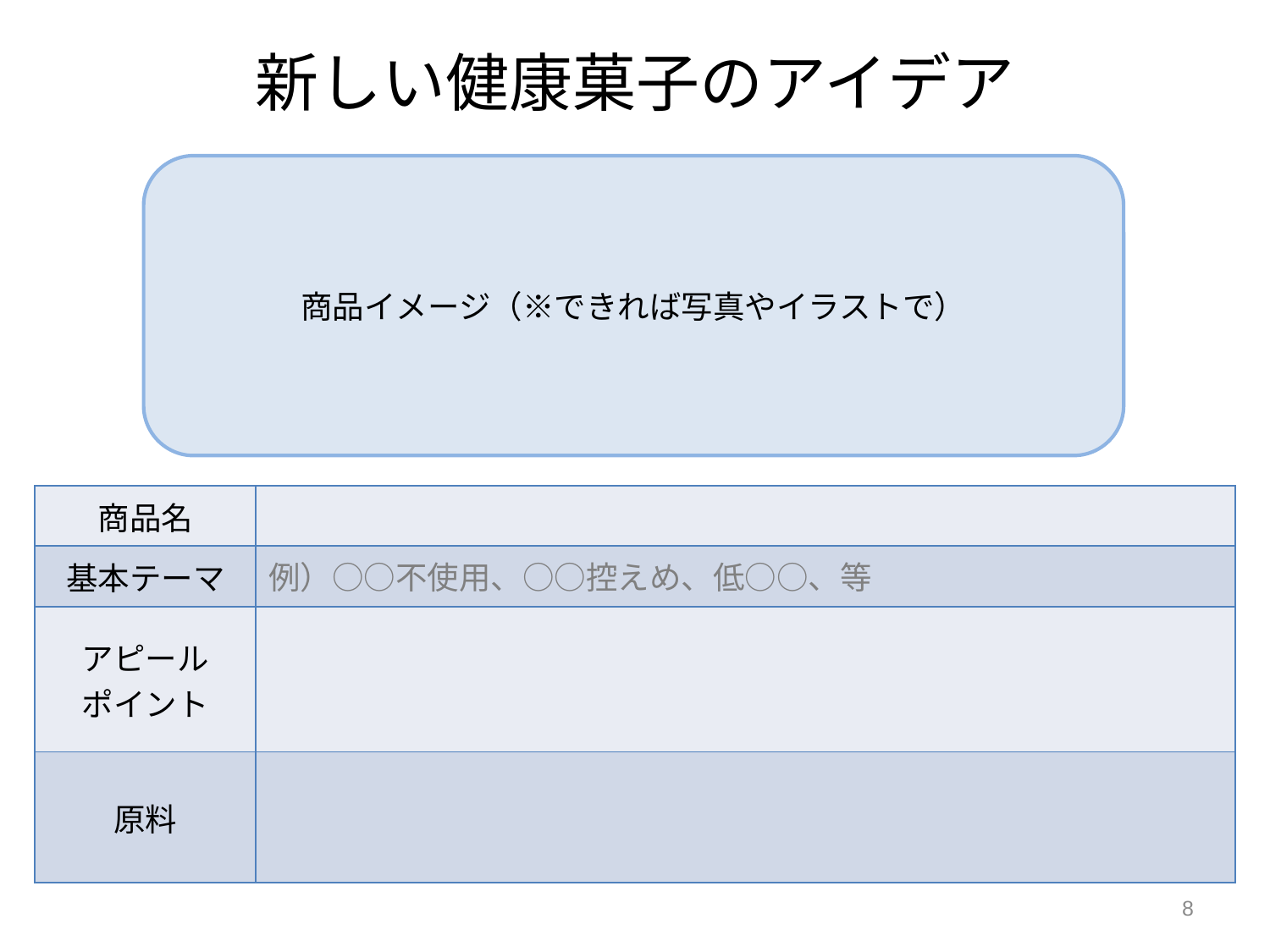

# 新しい健康菓子のアイデア
商品イメージ（※できれば写真やイラストで）
| 商品名 |  |
| --- | --- |
| 基本テーマ | 例）○○不使用、○○控えめ、低○○、等 |
| アピール ポイント |  |
| 原料 |  |
8